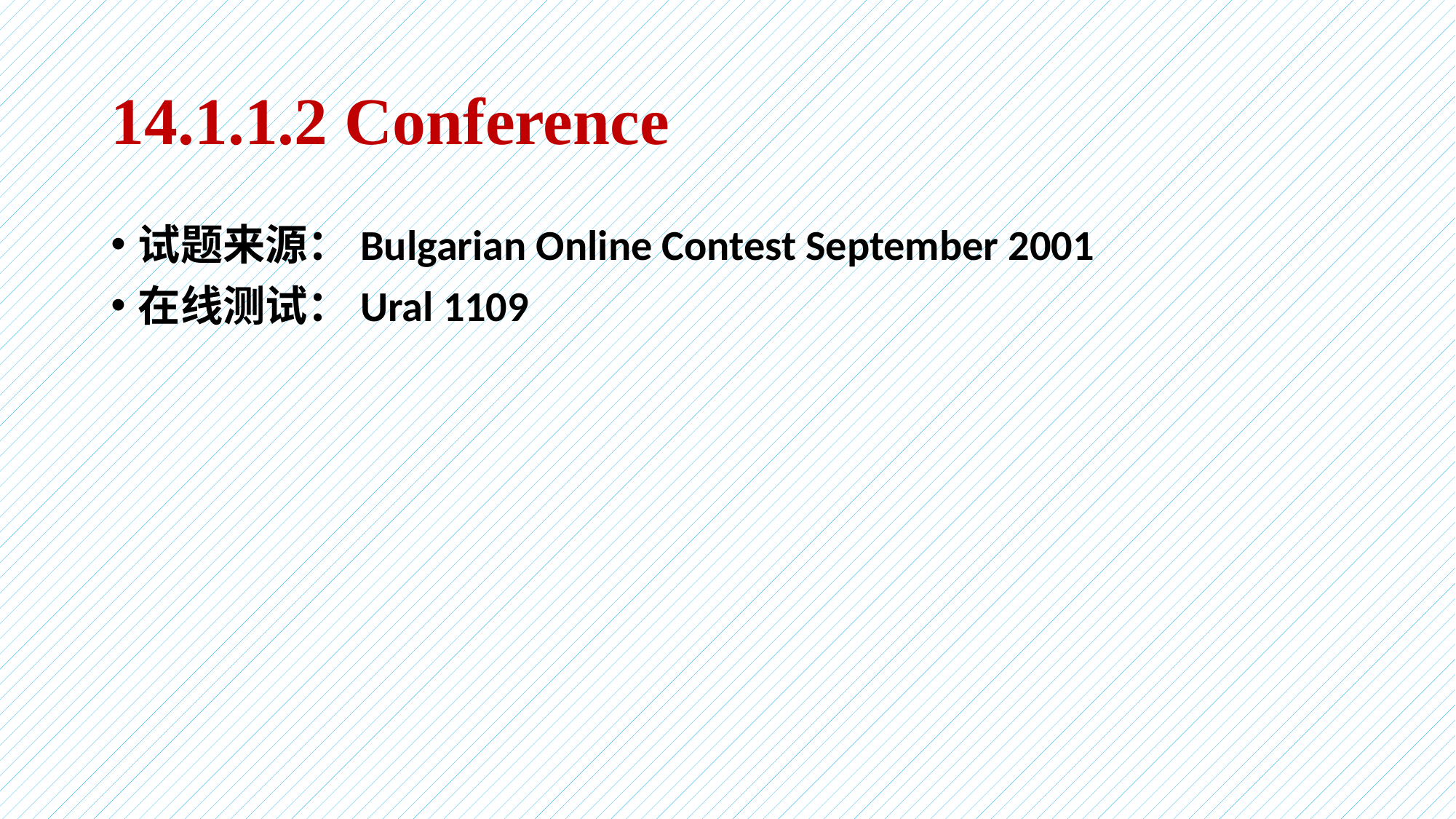

# 14.1.1.2 Conference
试题来源：Bulgarian Online Contest September 2001
在线测试：Ural 1109